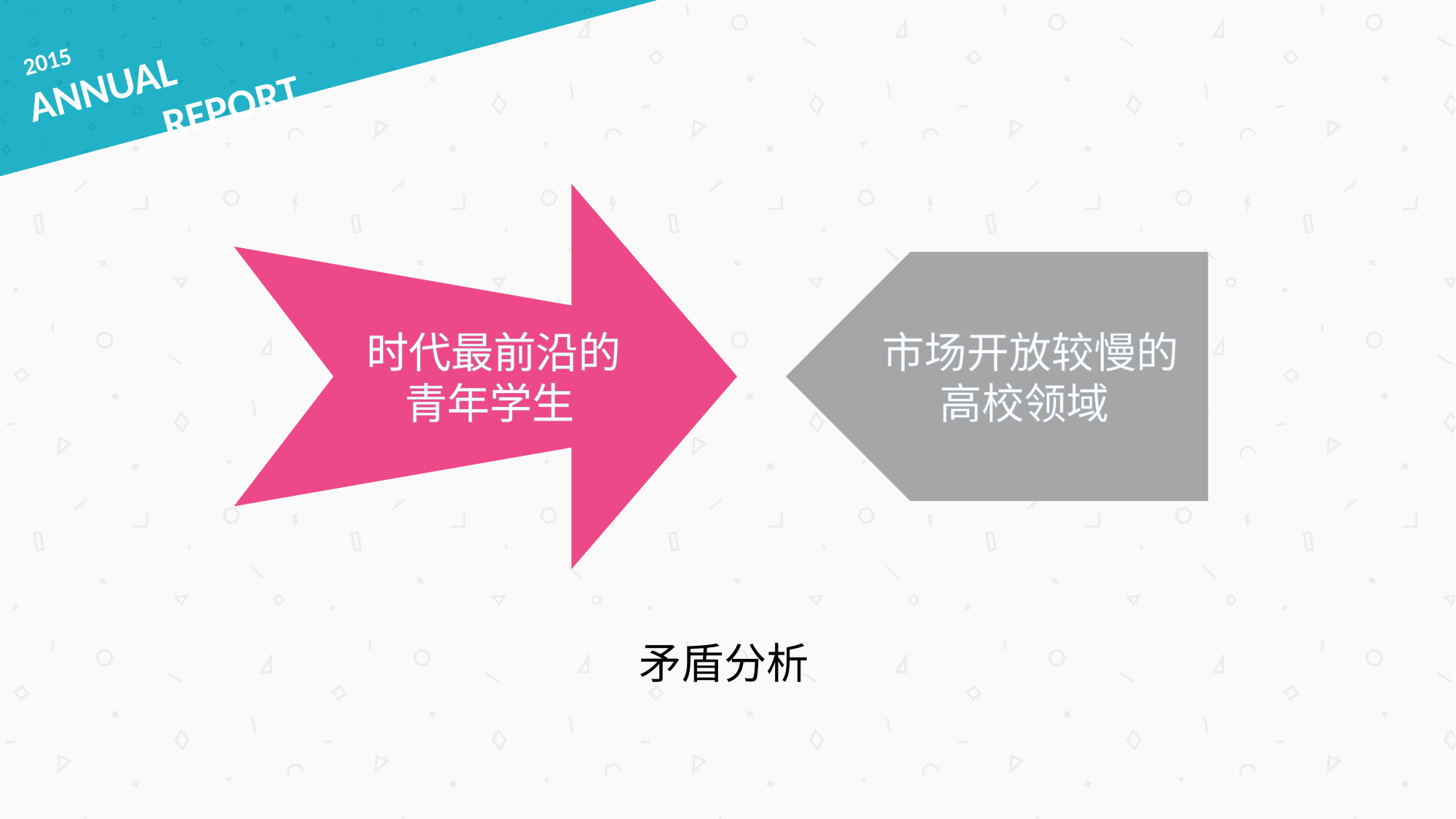

2015
ANNUAL
             REPORT

时代最前沿的
   青年学生
市场开放较慢的
     高校领域
             矛盾分析